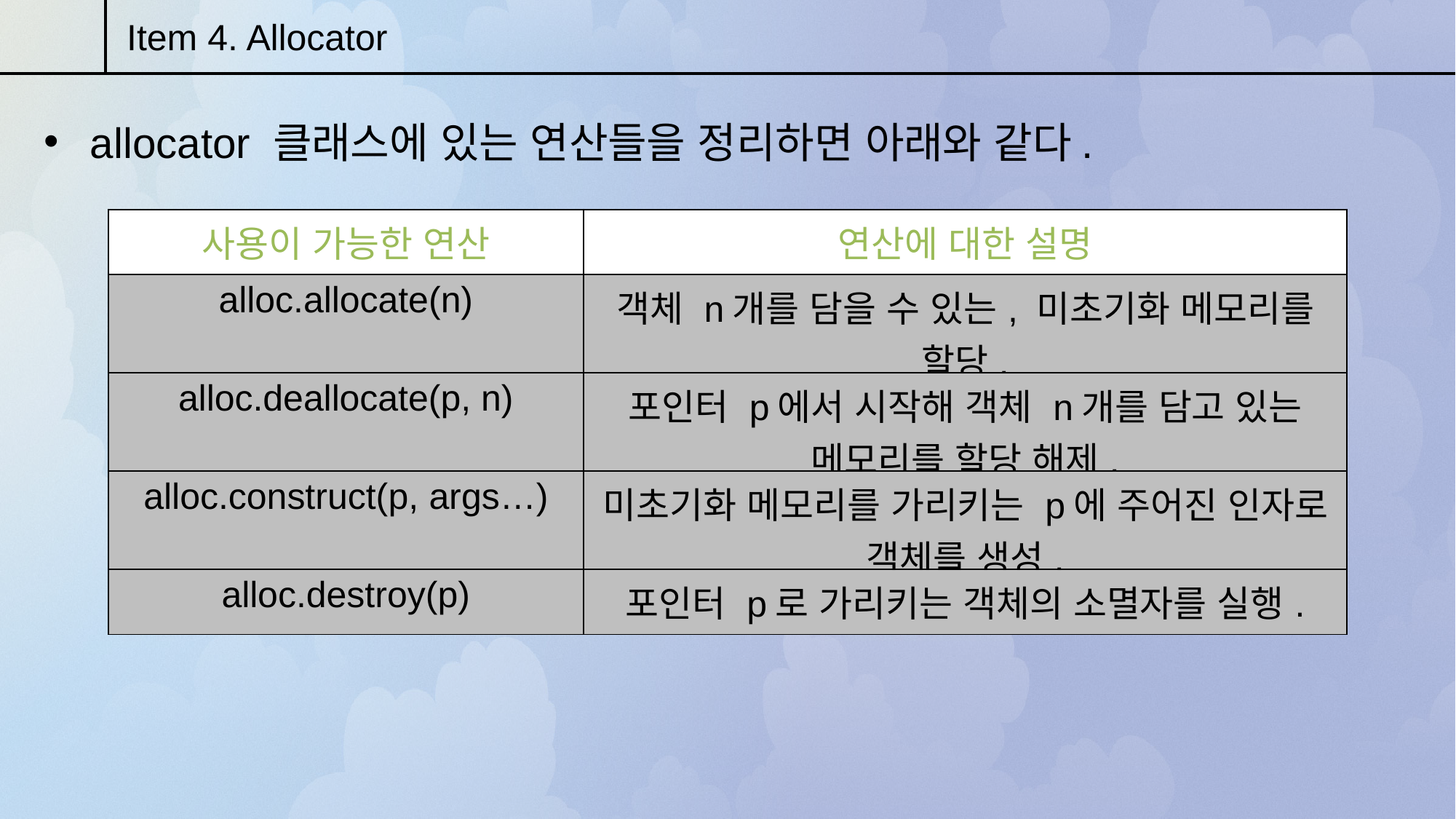

Item 4. Allocator
 allocator 클래스에 있는 연산들을 정리하면 아래와 같다.
| 사용이 가능한 연산 | 연산에 대한 설명 |
| --- | --- |
| alloc.allocate(n) | 객체 n개를 담을 수 있는, 미초기화 메모리를 할당. |
| alloc.deallocate(p, n) | 포인터 p에서 시작해 객체 n개를 담고 있는 메모리를 할당 해제. |
| alloc.construct(p, args…) | 미초기화 메모리를 가리키는 p에 주어진 인자로 객체를 생성. |
| alloc.destroy(p) | 포인터 p로 가리키는 객체의 소멸자를 실행. |